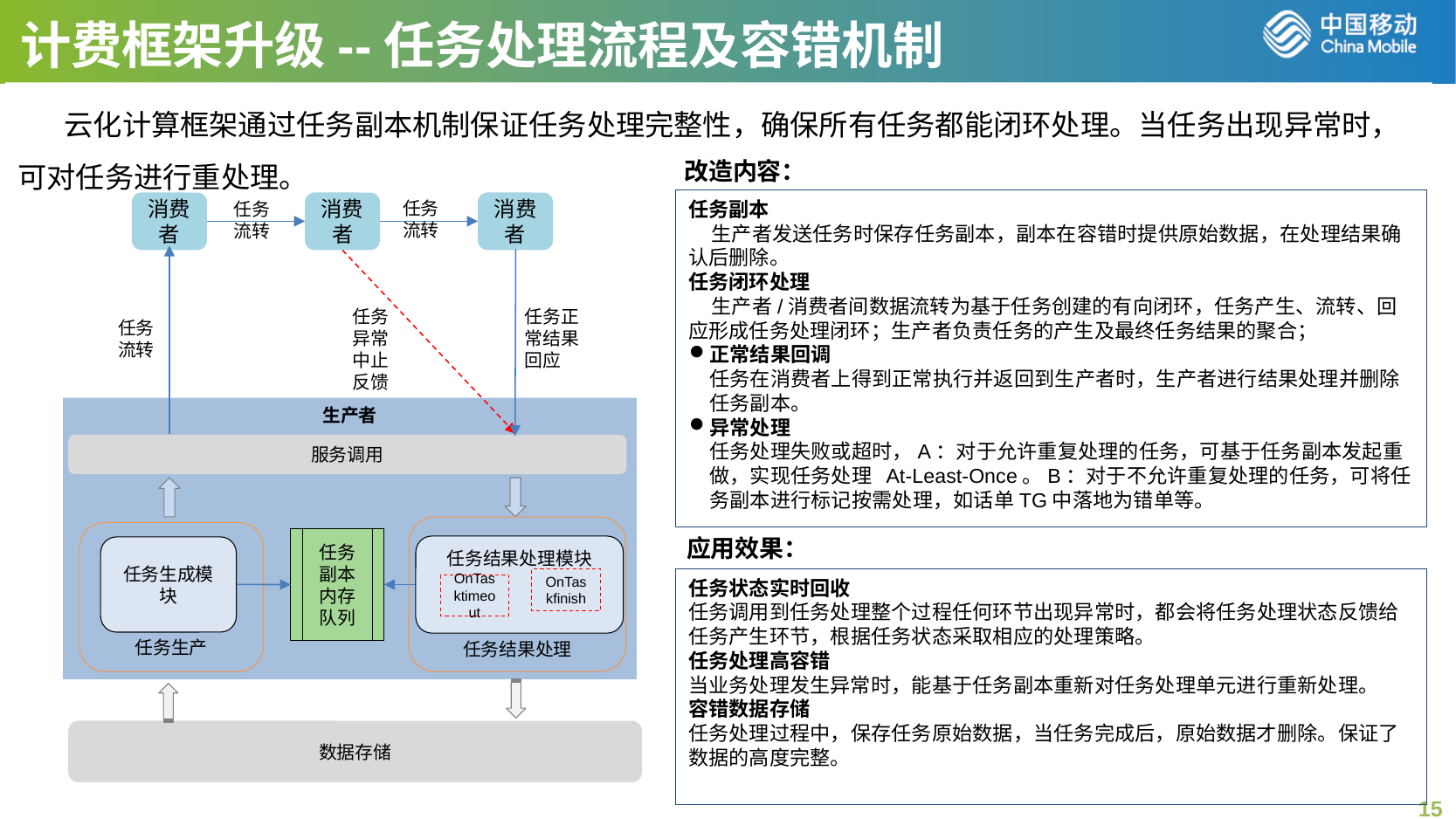

# 计费框架升级--任务处理流程及容错机制
      云化计算框架通过任务副本机制保证任务处理完整性，确保所有任务都能闭环处理。当任务出现异常时，可对任务进行重处理。
改造内容：
任务流转
任务流转
消费者
消费者
消费者
任务异常
中止反馈
任务正常结果回应
任务流转
生产者
服务调用

任务结果处理
任务生产
任务副本内存队列
任务结果处理模块
任务生成模块
OnTasktimeout

数据存储
任务副本
    生产者发送任务时保存任务副本，副本在容错时提供原始数据，在处理结果确认后删除。
任务闭环处理
    生产者/消费者间数据流转为基于任务创建的有向闭环，任务产生、流转、回应形成任务处理闭环；生产者负责任务的产生及最终任务结果的聚合；
正常结果回调
任务在消费者上得到正常执行并返回到生产者时，生产者进行结果处理并删除任务副本。
异常处理
任务处理失败或超时，A：对于允许重复处理的任务，可基于任务副本发起重做，实现任务处理  At-Least-Once。B：对于不允许重复处理的任务，可将任务副本进行标记按需处理，如话单TG中落地为错单等。
应用效果：
OnTaskfinish
任务状态实时回收
任务调用到任务处理整个过程任何环节出现异常时，都会将任务处理状态反馈给任务产生环节，根据任务状态采取相应的处理策略。
任务处理高容错
当业务处理发生异常时，能基于任务副本重新对任务处理单元进行重新处理。
容错数据存储
任务处理过程中，保存任务原始数据，当任务完成后，原始数据才删除。保证了数据的高度完整。